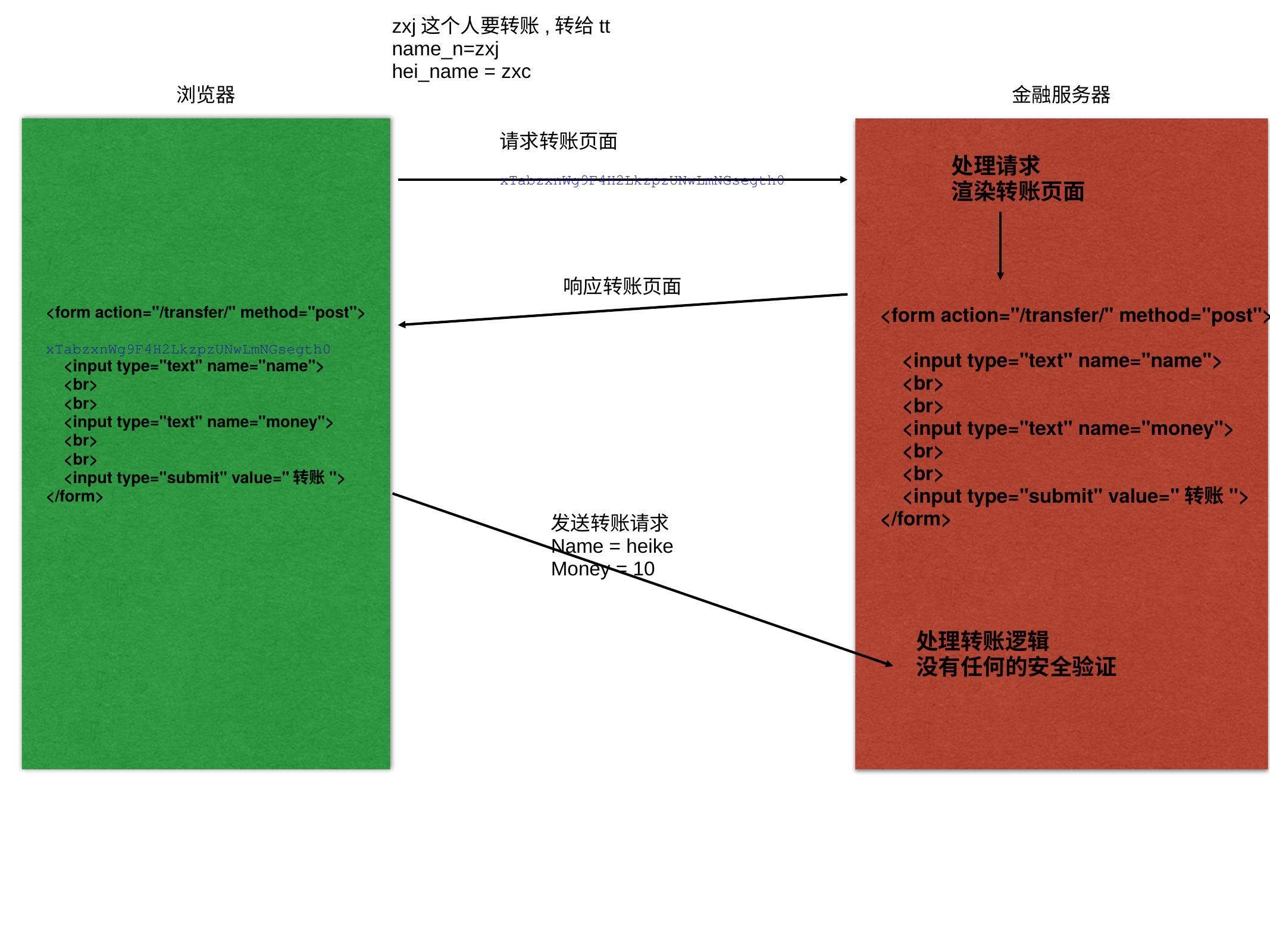

zxj这个人要转账,转给tt
name_n=zxj
hei_name = zxc
浏览器
金融服务器

请求转账页面
xTabzxnWg9F4H2LkzpzUNwLmNGsegth0
处理请求
渲染转账页面

响应转账页面

<form action="/transfer/" method="post">

    <input type="text" name="name">
    <br>
    <br>
    <input type="text" name="money">
    <br>
    <br>
    <input type="submit" value="转账">
</form>
<form action="/transfer/" method="post">
xTabzxnWg9F4H2LkzpzUNwLmNGsegth0
    <input type="text" name="name">
    <br>
    <br>
    <input type="text" name="money">
    <br>
    <br>
    <input type="submit" value="转账">
</form>

发送转账请求
Name = heike
Money = 10
处理转账逻辑
没有任何的安全验证